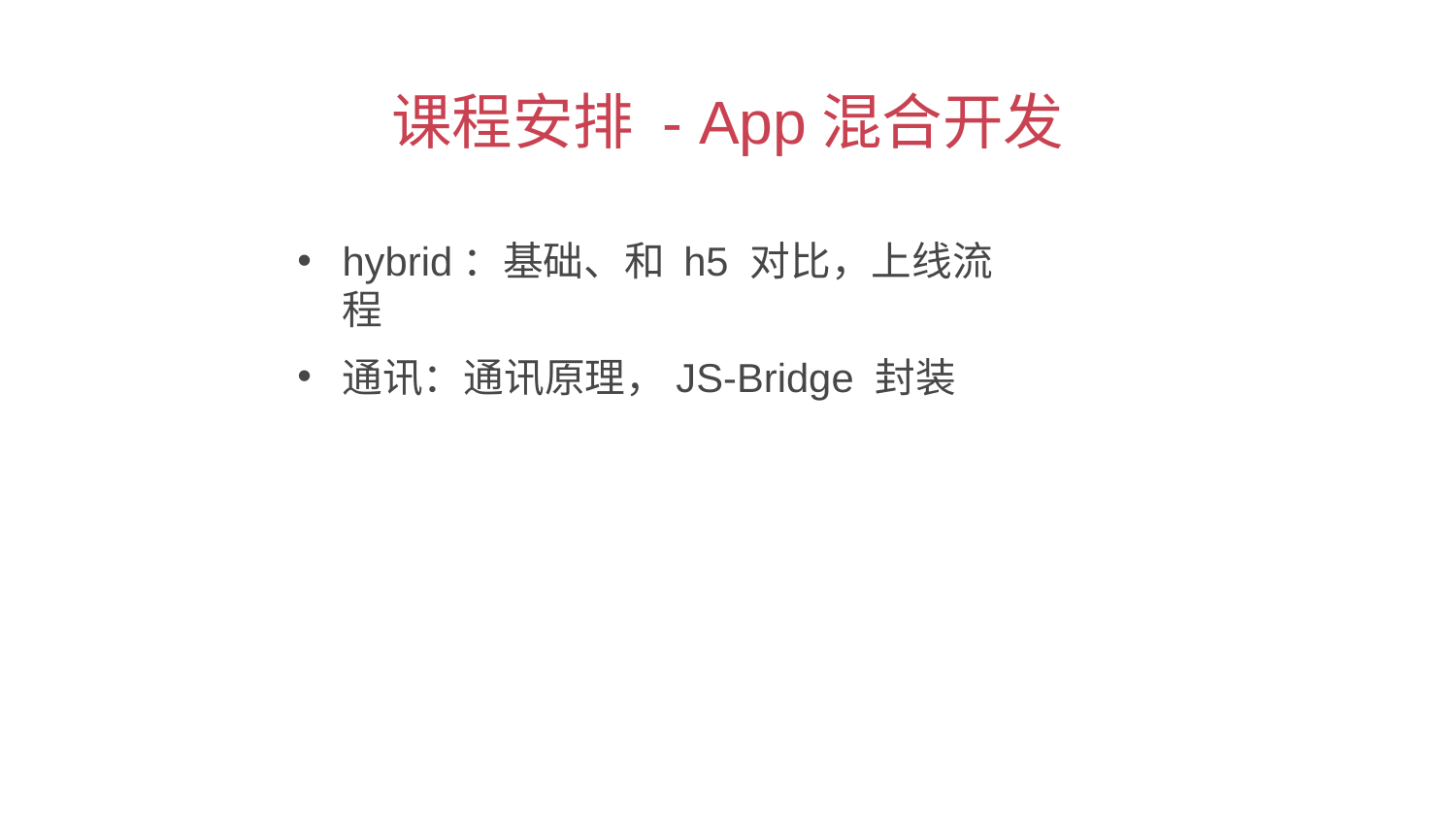

课程安排 - App混合开发
hybrid：基础、和 h5 对比，上线流程
通讯：通讯原理，JS-Bridge 封装